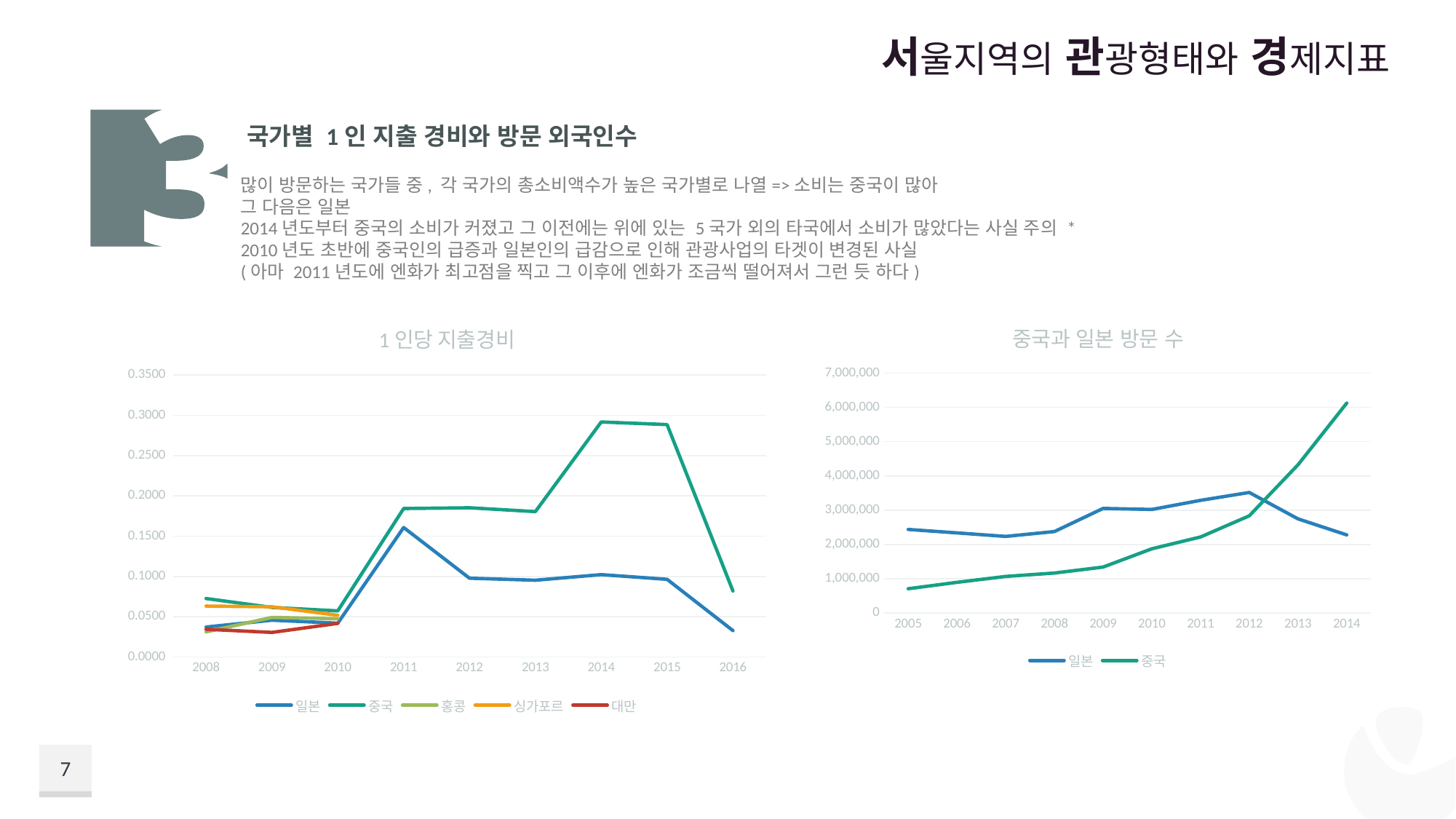

서울지역의 관광형태와 경제지표

국가별 1인 지출 경비와 방문 외국인수
많이 방문하는 국가들 중, 각 국가의 총소비액수가 높은 국가별로 나열=>소비는 중국이 많아
그 다음은 일본
2014년도부터 중국의 소비가 커졌고 그 이전에는 위에 있는 5국가 외의 타국에서 소비가 많았다는 사실 주의 *
2010년도 초반에 중국인의 급증과 일본인의 급감으로 인해 관광사업의 타겟이 변경된 사실
(아마 2011년도에 엔화가 최고점을 찍고 그 이후에 엔화가 조금씩 떨어져서 그런 듯 하다)

### Chart: 1인당 지출경비

| Category | 일본 | 중국 | 홍콩 | 싱가포르 | 대만 |
|---|---|---|---|---|---|
| 2008 | 0.0371865703357416 | 0.07252140125068302 | 0.031145649930180316 | 0.06314127861089187 | 0.03439378301256754 |
| 2009 | 0.0456348308676047 | 0.06146601517139452 | 0.0491185208644377 | 0.06231431630698698 | 0.03047097679048093 |
| 2010 | 0.041965513066146265 | 0.0571968860620651 | 0.04744268203217927 | 0.051783819203566936 | 0.041719788320596016 |
| 2011 | 0.1606607196657104 | 0.18430463315911502 | None | None | None |
| 2012 | 0.097748687333669 | 0.1851938430554557 | None | None | None |
| 2013 | 0.09523892952564496 | 0.18043887696552935 | None | None | None |
| 2014 | 0.10220963519116555 | 0.29172481942930495 | None | None | None |
| 2015 | 0.09640576657231255 | 0.2884493011212779 | None | None | None |
| 2016 | 0.03272887419162926 | 0.08193035456280374 | 0.062193359963531564 | 0.06795722685374767 | 0.05828768340454464 |

### Chart: 중국과 일본 방문 수

| Category | 일본 | 중국 |
|---|---|---|
| 2005 | 2440139.0 | 710243.0 |
| 2006 | 2338921.0 | 896969.0 |
| 2007 | 2235963.0 | 1068925.0 |
| 2008 | 2378102.0 | 1167891.0 |
| 2009 | 3053311.0 | 1342317.0 |
| 2010 | 3023009.0 | 1875157.0 |
| 2011 | 3289051.0 | 2220196.0 |
| 2012 | 3518792.0 | 2836892.0 |
| 2013 | 2747750.0 | 4326869.0 |
| 2014 | 2280434.0 | 6126865.0 |
7